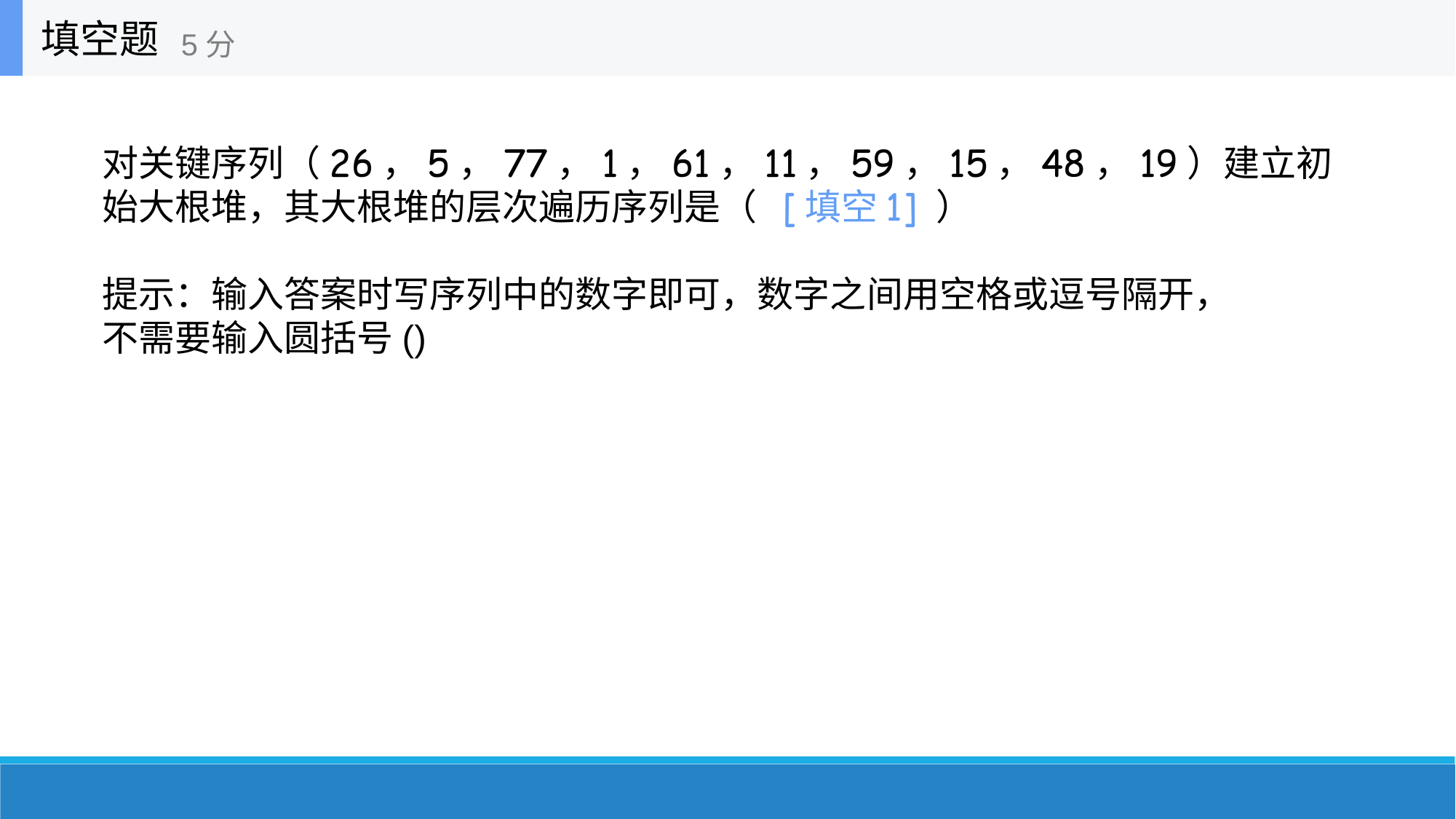

填空题
5分
对关键序列（26，5，77，1，61，11，59，15，48，19）建立初始大根堆，其大根堆的层次遍历序列是（  [填空1] ）

提示：输入答案时写序列中的数字即可，数字之间用空格或逗号隔开，
不需要输入圆括号()